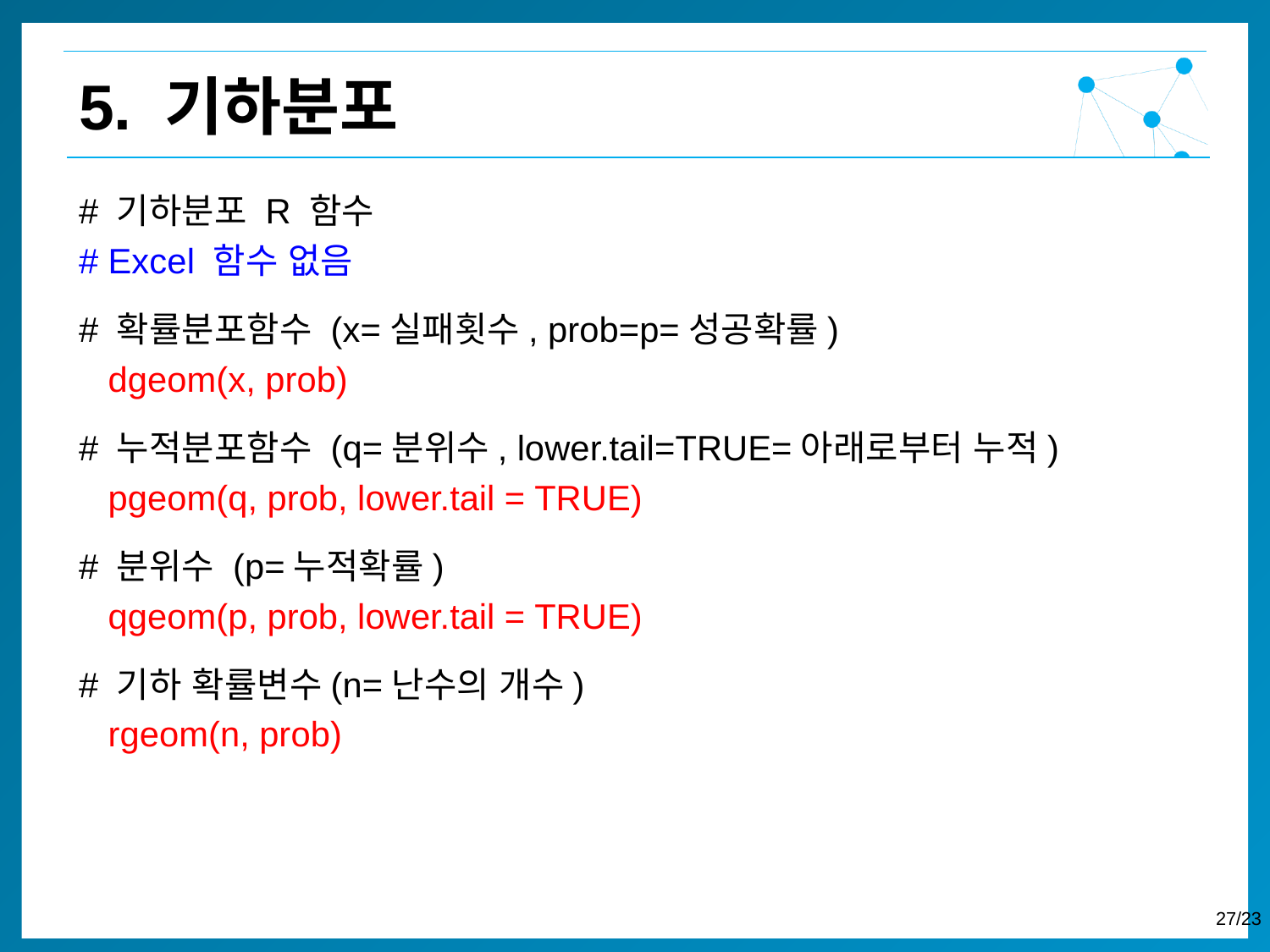

5. 기하분포
# 기하분포 R 함수
# Excel 함수 없음

# 확률분포함수 (x=실패횟수, prob=p=성공확률)
   dgeom(x, prob)

# 누적분포함수 (q=분위수, lower.tail=TRUE=아래로부터 누적)
   pgeom(q, prob, lower.tail = TRUE)

# 분위수 (p=누적확률)
   qgeom(p, prob, lower.tail = TRUE)

# 기하 확률변수(n=난수의 개수)
   rgeom(n, prob)